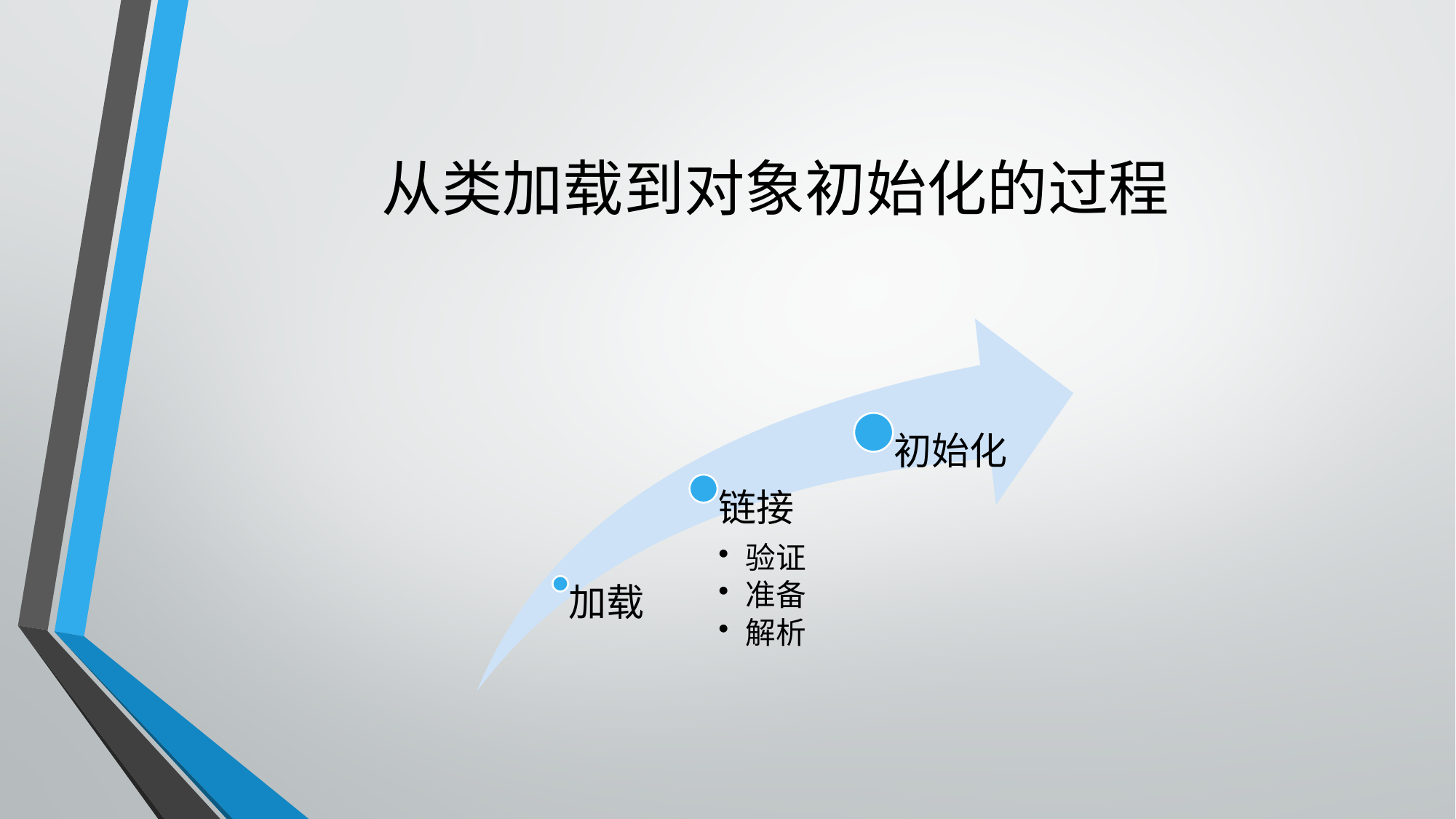

# 从类加载到对象初始化的过程
加载
链接
验证
准备
解析
初始化